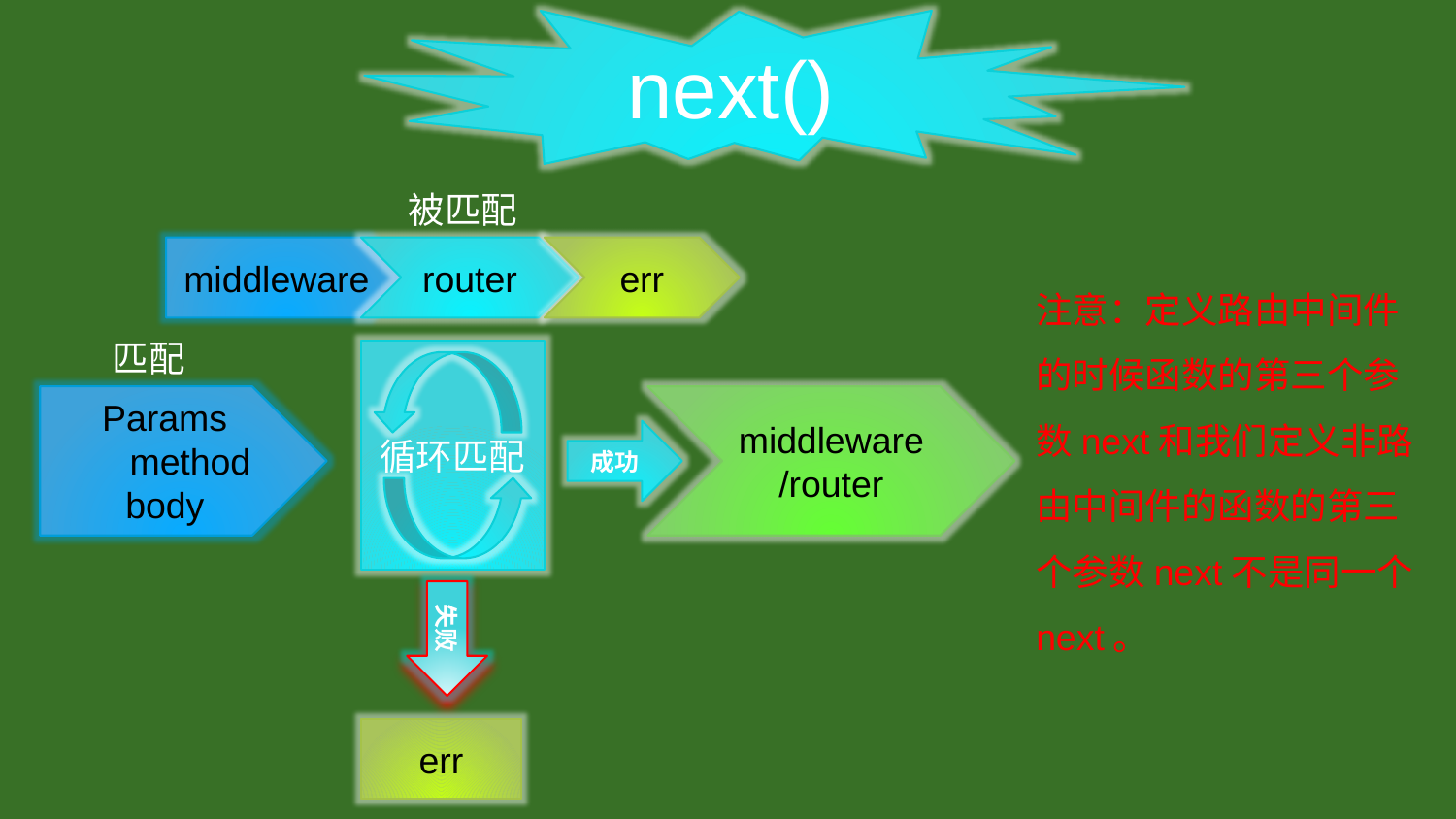

next()
被匹配
middleware
router
err
注意：定义路由中间件
的时候函数的第三个参
数next和我们定义非路
由中间件的函数的第三
个参数next不是同一个
next。
匹配
循环匹配

Params
     method
body
middleware/router
成功

失败
err